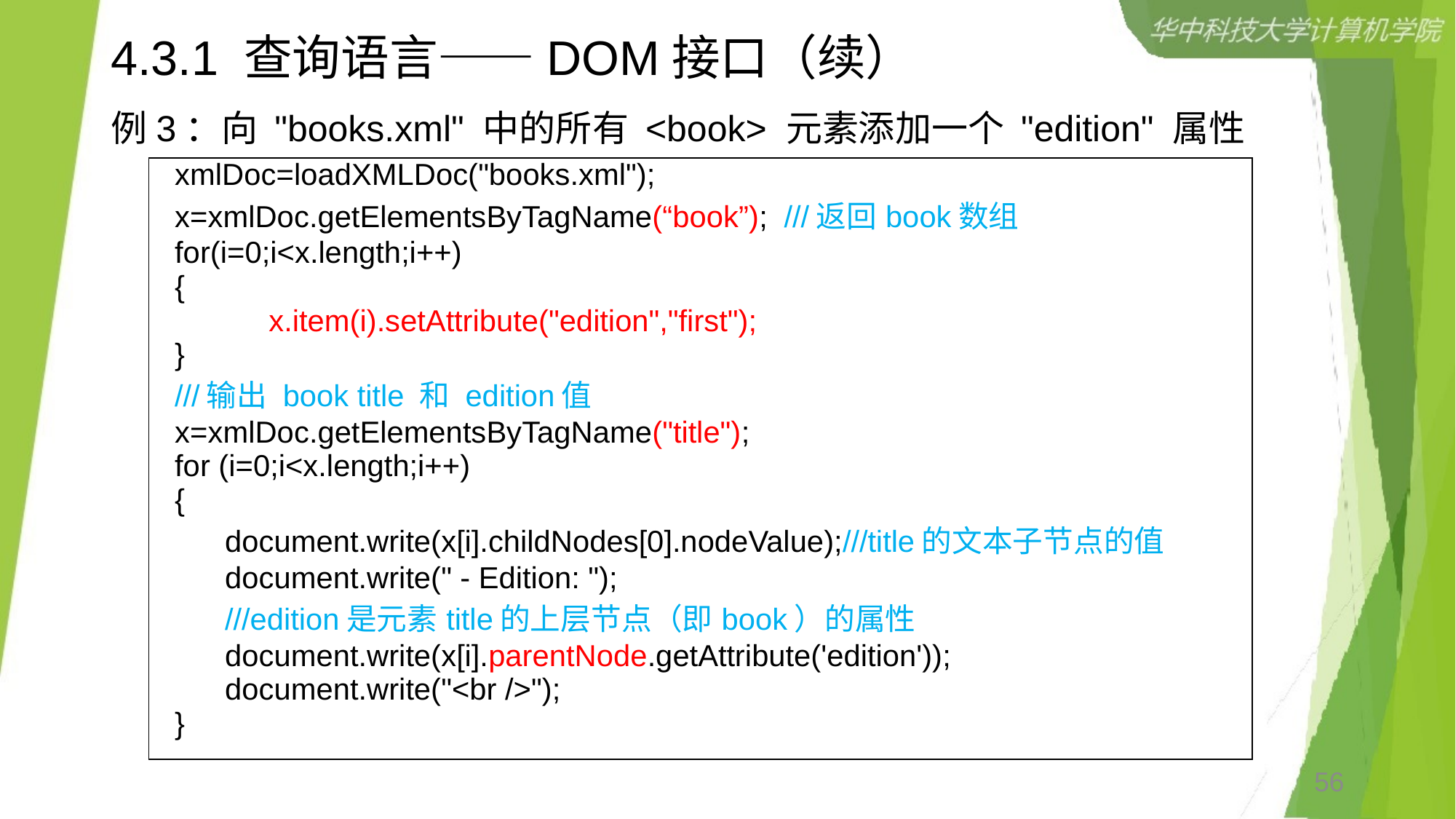

# 4.3.1 查询语言——DOM接口（续）
例3：向 "books.xml" 中的所有 <book> 元素添加一个 "edition" 属性
| xmlDoc=loadXMLDoc("books.xml"); x=xmlDoc.getElementsByTagName(“book”); ///返回book数组 for(i=0;i<x.length;i++) { x.item(i).setAttribute("edition","first"); } ///输出 book title 和 edition值 x=xmlDoc.getElementsByTagName("title"); for (i=0;i<x.length;i++) { document.write(x[i].childNodes[0].nodeValue);///title的文本子节点的值 document.write(" - Edition: "); ///edition是元素title的上层节点（即book）的属性 document.write(x[i].parentNode.getAttribute('edition')); document.write("<br />"); } |
| --- |
56